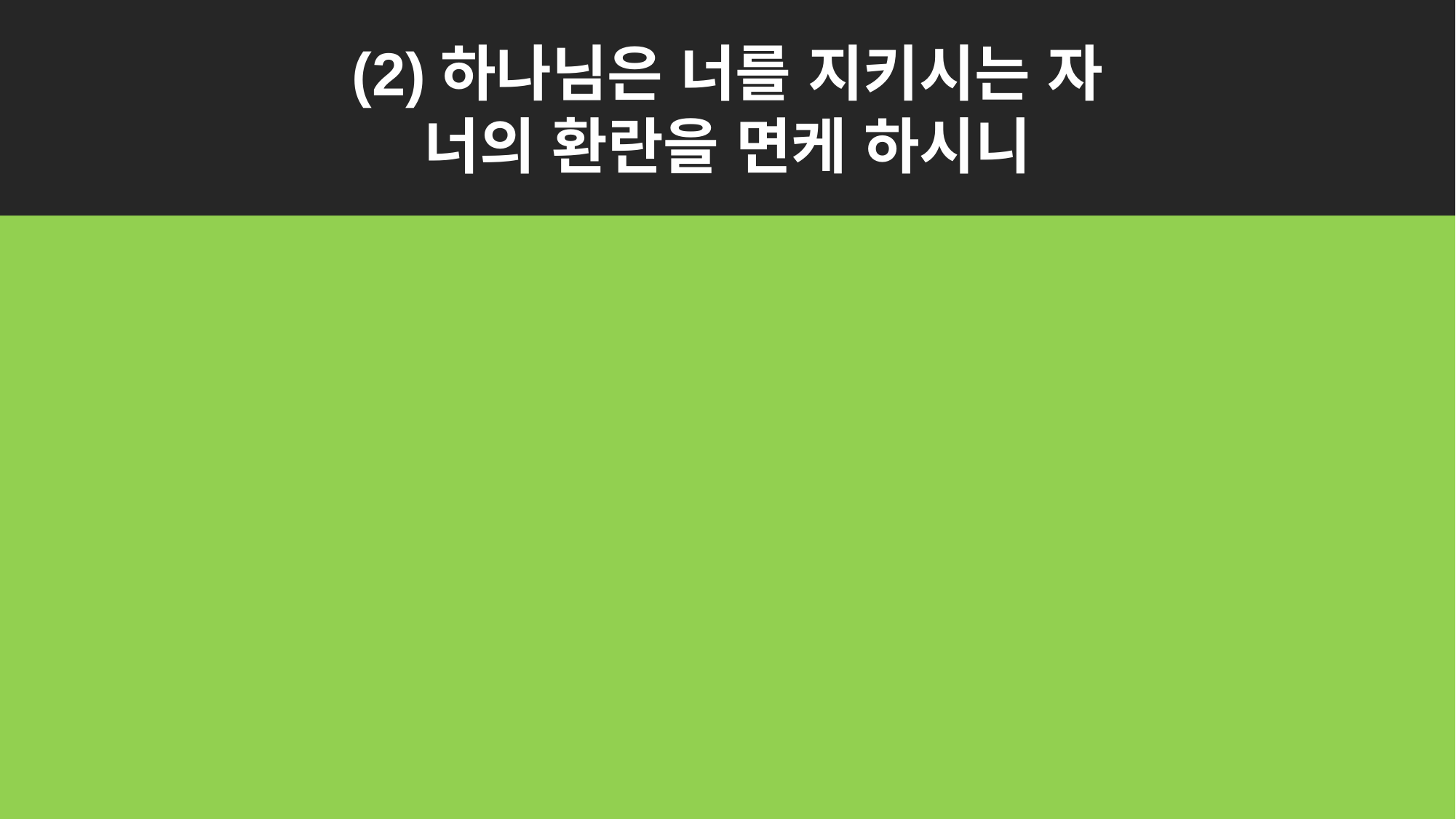

(2)하나님은 너를 지키시는 자
너의 환란을 면케 하시니